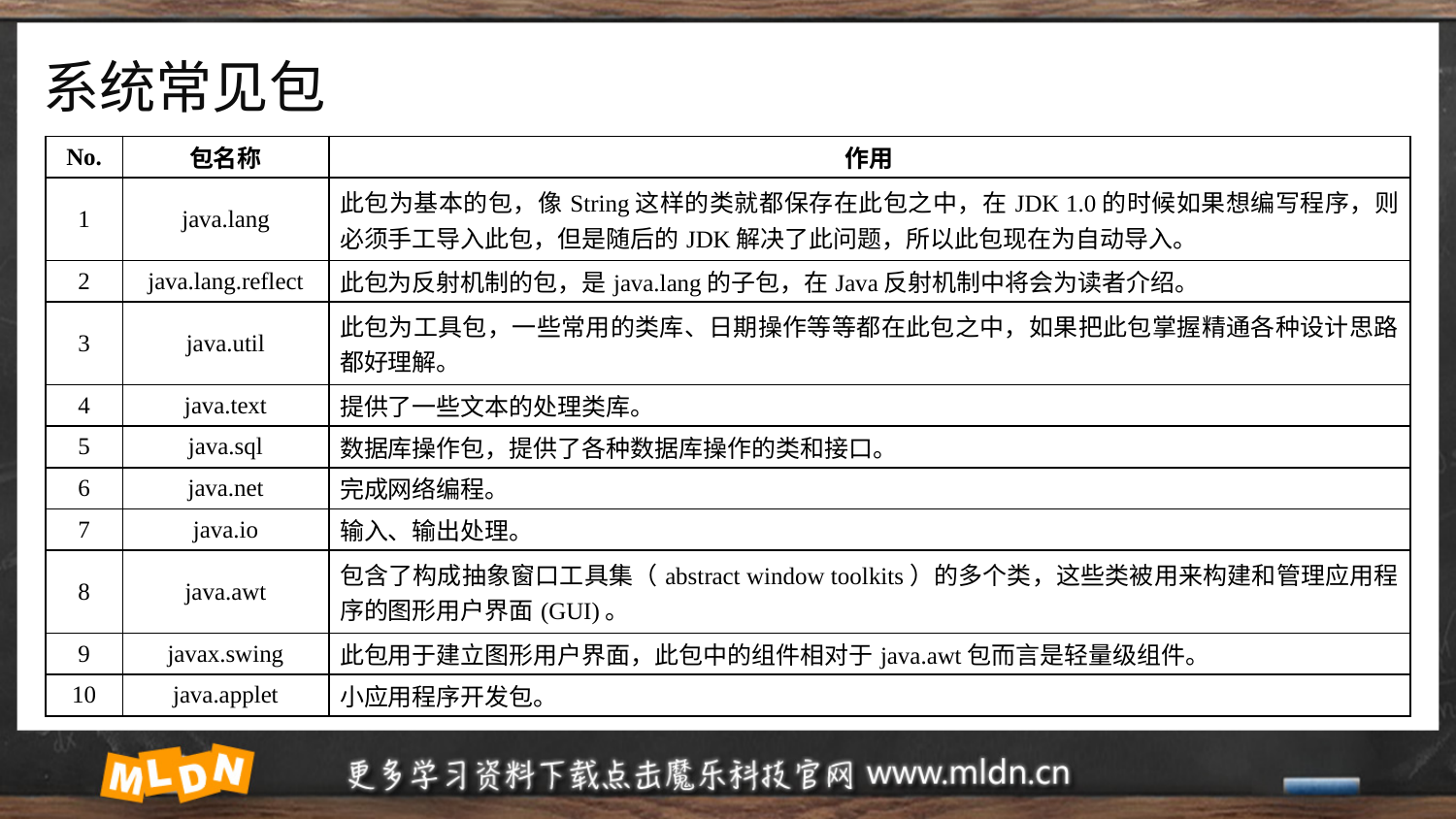

# 系统常见包
| No. | 包名称 | 作用 |
| --- | --- | --- |
| 1 | java.lang | 此包为基本的包，像String这样的类就都保存在此包之中，在JDK 1.0的时候如果想编写程序，则必须手工导入此包，但是随后的JDK解决了此问题，所以此包现在为自动导入。 |
| 2 | java.lang.reflect | 此包为反射机制的包，是java.lang的子包，在Java反射机制中将会为读者介绍。 |
| 3 | java.util | 此包为工具包，一些常用的类库、日期操作等等都在此包之中，如果把此包掌握精通各种设计思路都好理解。 |
| 4 | java.text | 提供了一些文本的处理类库。 |
| 5 | java.sql | 数据库操作包，提供了各种数据库操作的类和接口。 |
| 6 | java.net | 完成网络编程。 |
| 7 | java.io | 输入、输出处理。 |
| 8 | java.awt | 包含了构成抽象窗口工具集（abstract window toolkits）的多个类，这些类被用来构建和管理应用程序的图形用户界面(GUI)。 |
| 9 | javax.swing | 此包用于建立图形用户界面，此包中的组件相对于java.awt包而言是轻量级组件。 |
| 10 | java.applet | 小应用程序开发包。 |